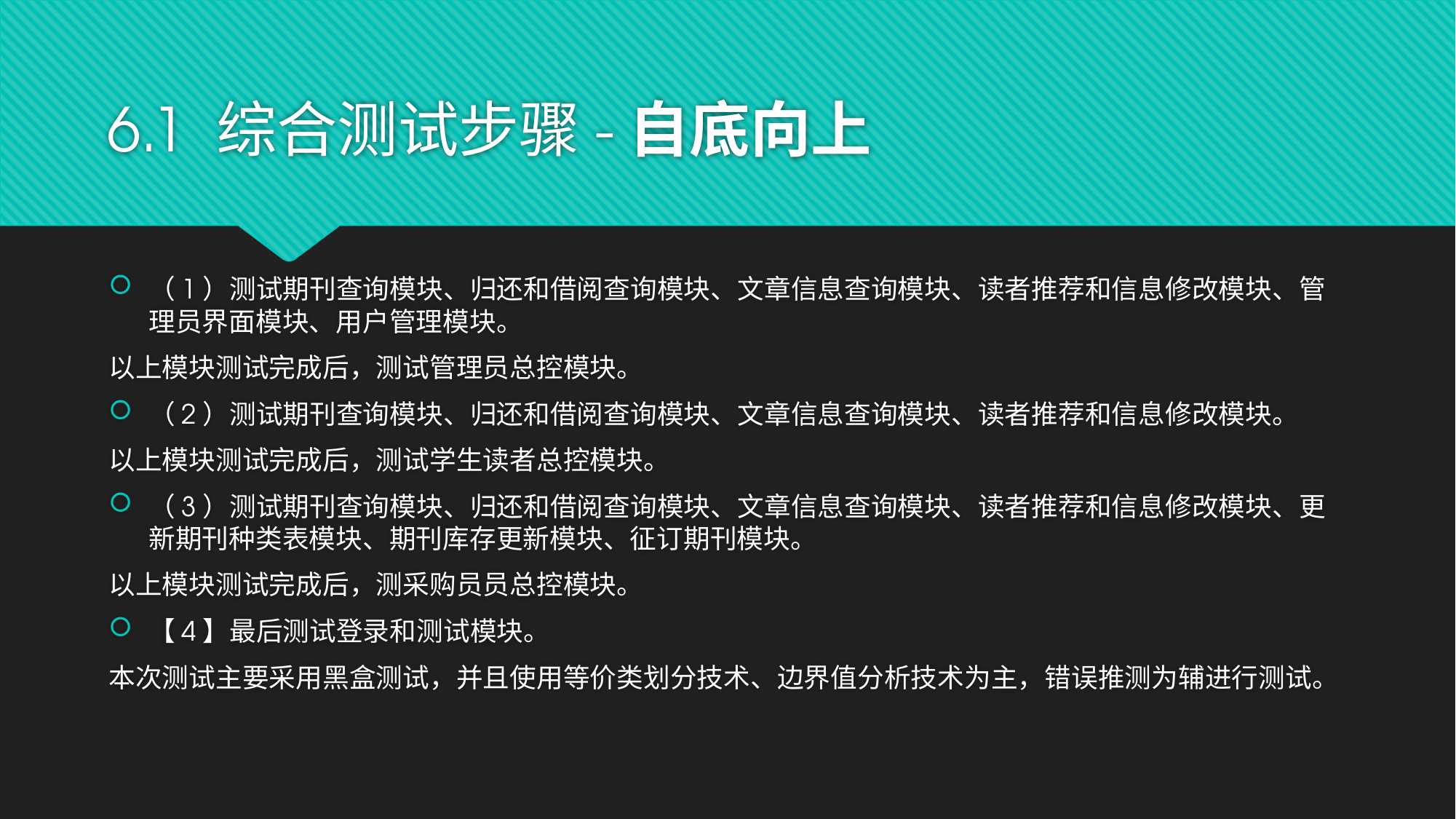

# 6.1 综合测试步骤-自底向上
（1）测试期刊查询模块、归还和借阅查询模块、文章信息查询模块、读者推荐和信息修改模块、管理员界面模块、用户管理模块。
以上模块测试完成后，测试管理员总控模块。
（2）测试期刊查询模块、归还和借阅查询模块、文章信息查询模块、读者推荐和信息修改模块。
以上模块测试完成后，测试学生读者总控模块。
（3）测试期刊查询模块、归还和借阅查询模块、文章信息查询模块、读者推荐和信息修改模块、更新期刊种类表模块、期刊库存更新模块、征订期刊模块。
以上模块测试完成后，测采购员员总控模块。
【4】最后测试登录和测试模块。
本次测试主要采用黑盒测试，并且使用等价类划分技术、边界值分析技术为主，错误推测为辅进行测试。